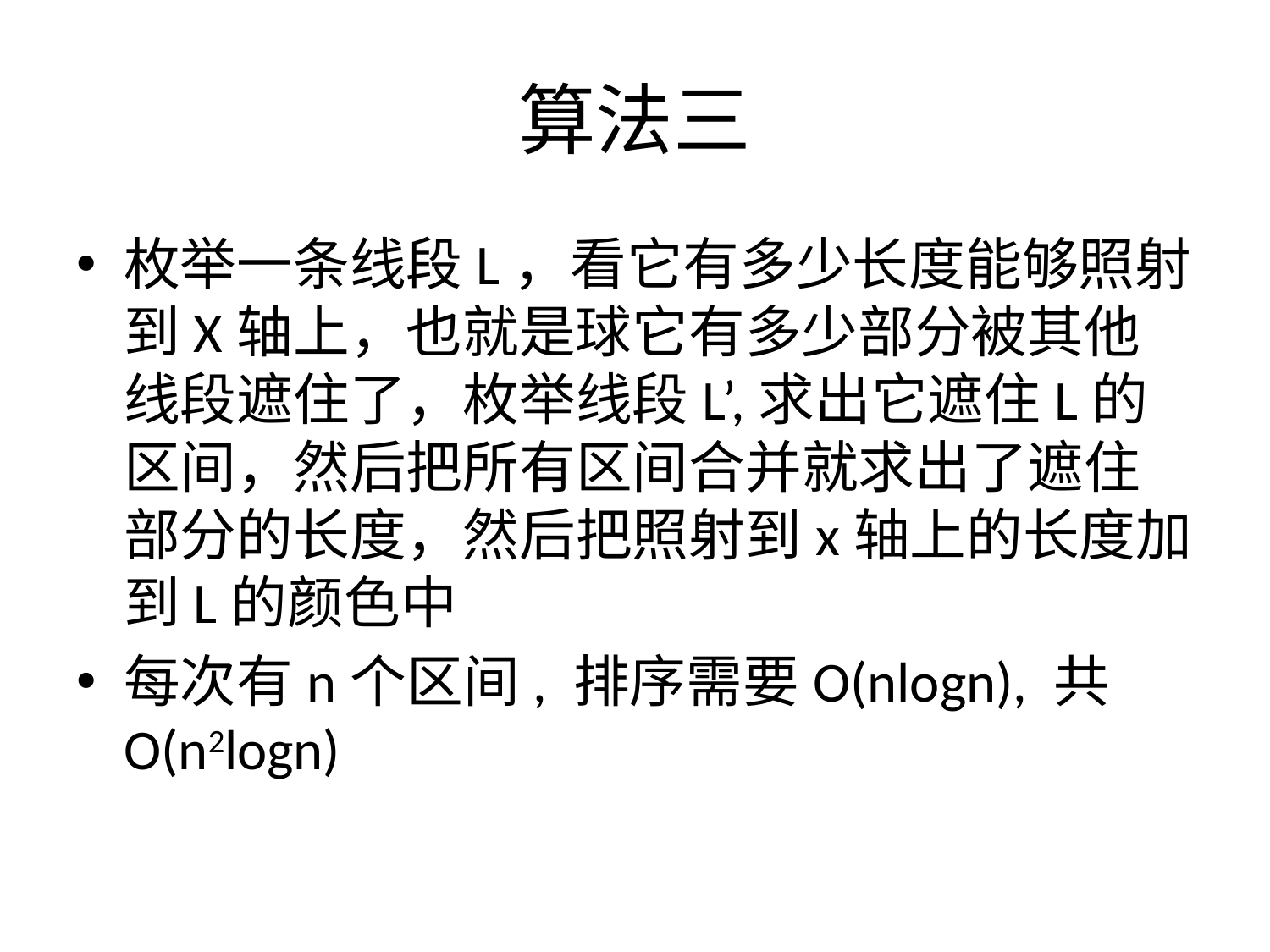

# 算法三
枚举一条线段L，看它有多少长度能够照射到X轴上，也就是球它有多少部分被其他线段遮住了，枚举线段L’,求出它遮住L的区间，然后把所有区间合并就求出了遮住部分的长度，然后把照射到x轴上的长度加到L的颜色中
每次有n个区间, 排序需要O(nlogn), 共O(n2logn)